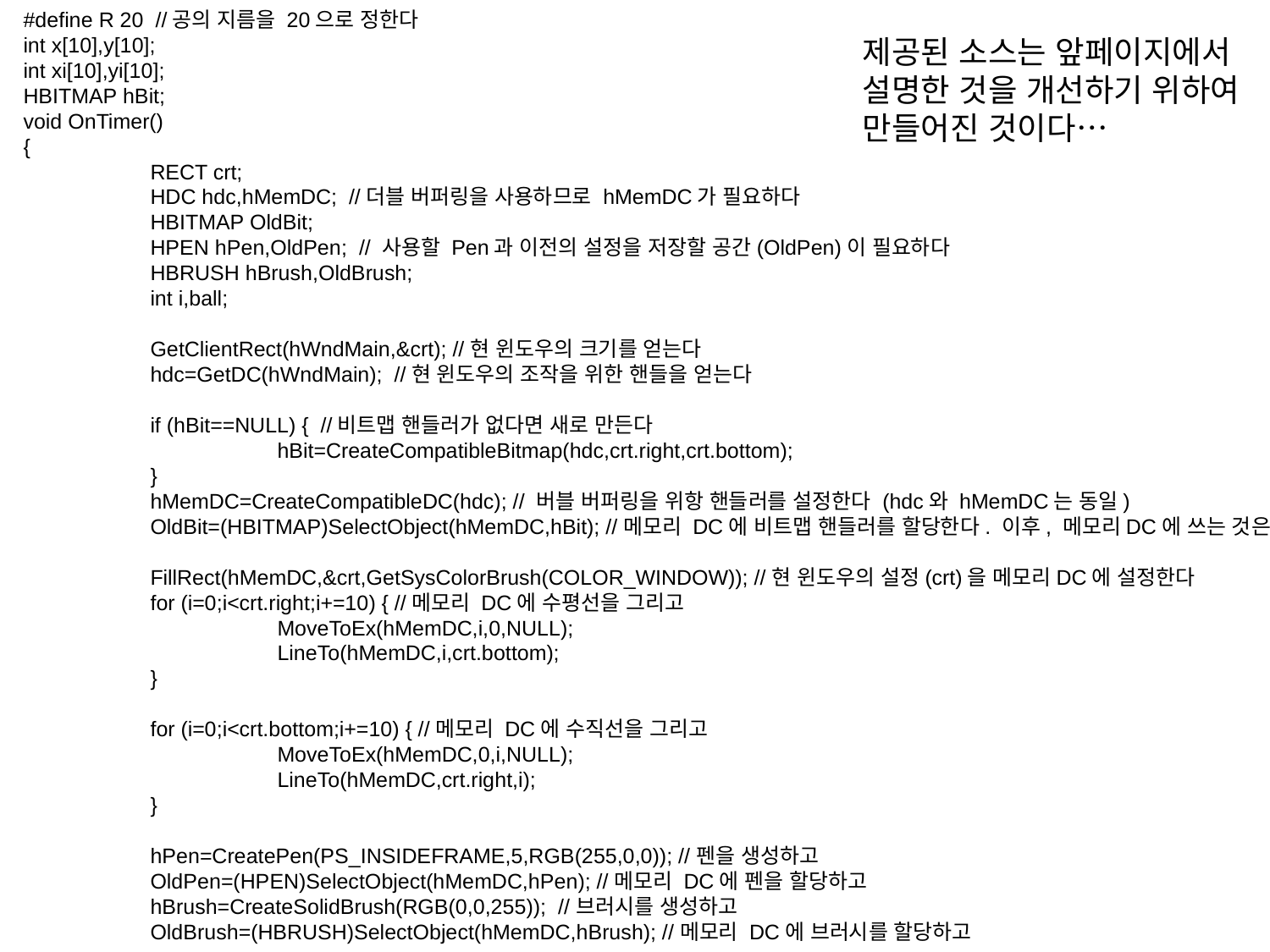

#define R 20  //공의 지름을 20으로 정한다
int x[10],y[10];
int xi[10],yi[10];
HBITMAP hBit;
void OnTimer()
{
	RECT crt;
	HDC hdc,hMemDC;  //더블 버퍼링을 사용하므로 hMemDC가 필요하다
	HBITMAP OldBit;
	HPEN hPen,OldPen;  // 사용할 Pen과 이전의 설정을 저장할 공간(OldPen)이 필요하다
	HBRUSH hBrush,OldBrush;
	int i,ball;

	GetClientRect(hWndMain,&crt); //현 윈도우의 크기를 얻는다
	hdc=GetDC(hWndMain);  //현 윈도우의 조작을 위한 핸들을 얻는다

	if (hBit==NULL) {  //비트맵 핸들러가 없다면 새로 만든다
		hBit=CreateCompatibleBitmap(hdc,crt.right,crt.bottom);
	}
	hMemDC=CreateCompatibleDC(hdc); // 버블 버퍼링을 위항 핸들러를 설정한다 (hdc와 hMemDC는 동일)
	OldBit=(HBITMAP)SelectObject(hMemDC,hBit); //메모리 DC에 비트맵 핸들러를 할당한다. 이후, 메모리DC에 쓰는 것은 hBit에 할당된다

	FillRect(hMemDC,&crt,GetSysColorBrush(COLOR_WINDOW)); //현 윈도우의 설정(crt)을 메모리DC에 설정한다
	for (i=0;i<crt.right;i+=10) { //메모리 DC에 수평선을 그리고
		MoveToEx(hMemDC,i,0,NULL);
		LineTo(hMemDC,i,crt.bottom);
	}

	for (i=0;i<crt.bottom;i+=10) { //메모리 DC에 수직선을 그리고
		MoveToEx(hMemDC,0,i,NULL);
		LineTo(hMemDC,crt.right,i);
	}

	hPen=CreatePen(PS_INSIDEFRAME,5,RGB(255,0,0)); //펜을 생성하고
	OldPen=(HPEN)SelectObject(hMemDC,hPen); //메모리 DC에 펜을 할당하고
	hBrush=CreateSolidBrush(RGB(0,0,255));  //브러시를 생성하고
	OldBrush=(HBRUSH)SelectObject(hMemDC,hBrush); //메모리 DC에 브러시를 할당하고

	for (ball=0;ball<10;ball++) {  //10개의 볼을 이동하고
		if (x[ball] <= R || x[ball] >= crt.right-R) {
			xi[ball]*=-1;
		}
		if (y[ball] <= R || y[ball] >= crt.bottom-R) {
			yi[ball]*=-1;
		}
		x[ball]+=xi[ball];
		y[ball]+=yi[ball];

		Ellipse(hMemDC,x[ball]-R,y[ball]-R,x[ball]+R,y[ball]+R); //볼을 메모리 DC에 그리고
	}

	DeleteObject(SelectObject(hMemDC,OldPen));  //원위치하고
	DeleteObject(SelectObject(hMemDC,OldBrush)); //원위치하고

	SelectObject(hMemDC,OldBit); //원위치하고
	DeleteDC(hMemDC); //지우고
	ReleaseDC(hWndMain,hdc);//풀고
	InvalidateRect(hWndMain,NULL,FALSE); //Paint를 부른다
}

제공된 소스는 앞페이지에서
설명한 것을 개선하기 위하여
만들어진 것이다…